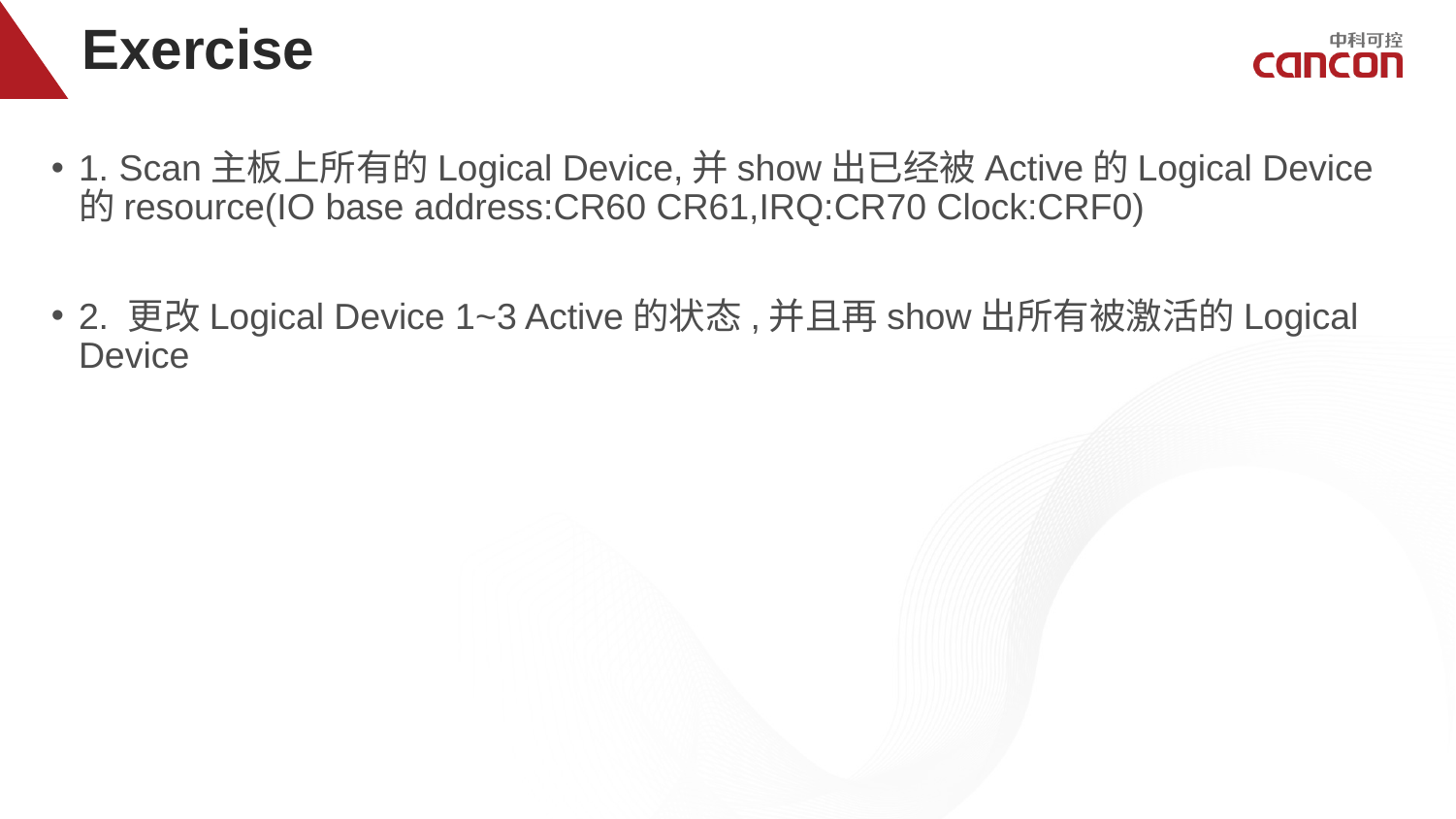

# Exercise
1. Scan主板上所有的Logical Device,并show出已经被Active的Logical Device的resource(IO base address:CR60 CR61,IRQ:CR70 Clock:CRF0)

2. 更改Logical Device 1~3 Active的状态,并且再show出所有被激活的Logical Device